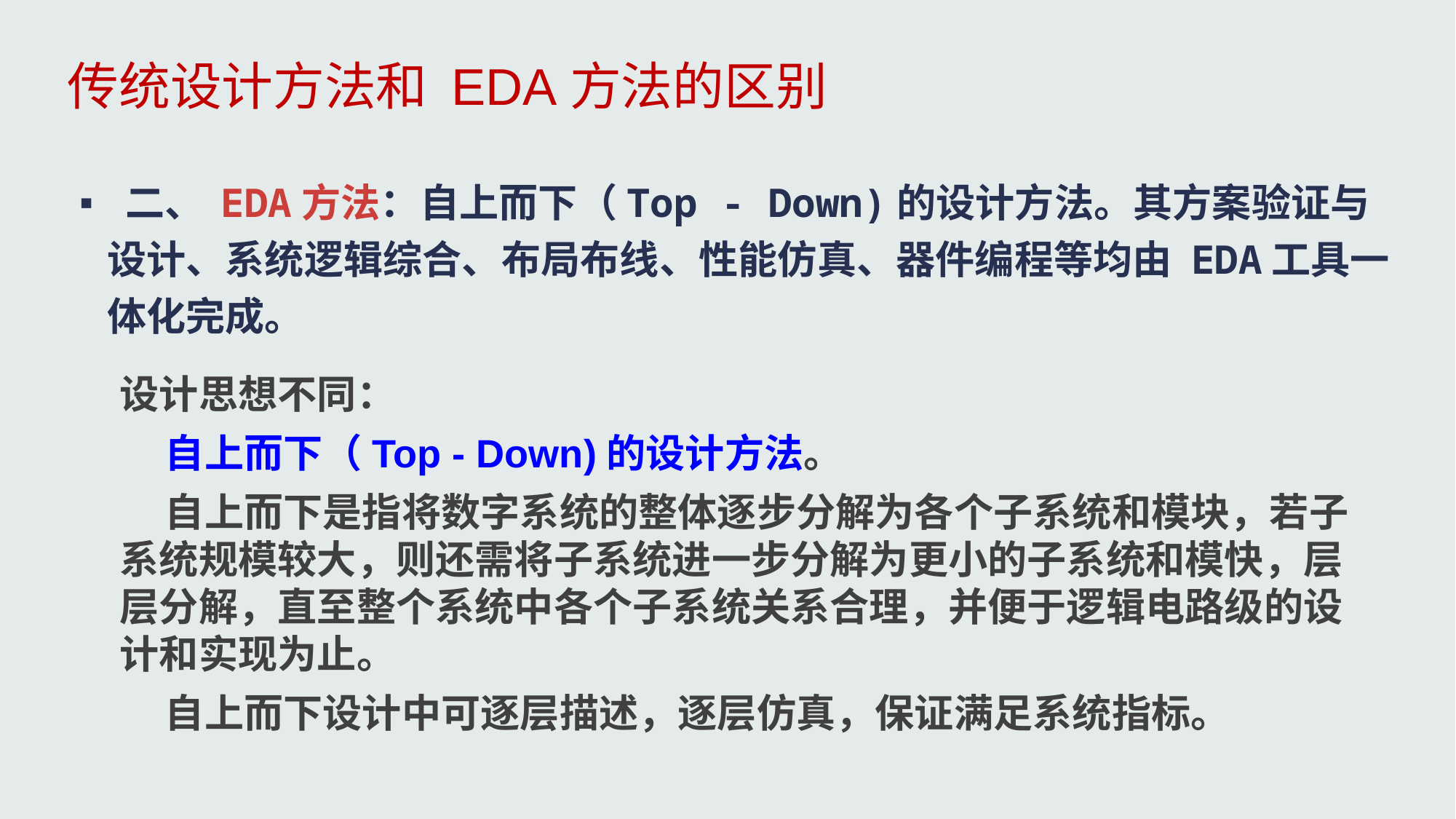

传统设计方法和 EDA方法的区别
 二、 EDA方法：自上而下（Top - Down)的设计方法。其方案验证与设计、系统逻辑综合、布局布线、性能仿真、器件编程等均由 EDA工具一体化完成。
设计思想不同：
    自上而下（Top - Down)的设计方法。
    自上而下是指将数字系统的整体逐步分解为各个子系统和模块，若子系统规模较大，则还需将子系统进一步分解为更小的子系统和模快，层层分解，直至整个系统中各个子系统关系合理，并便于逻辑电路级的设计和实现为止。
    自上而下设计中可逐层描述，逐层仿真，保证满足系统指标。